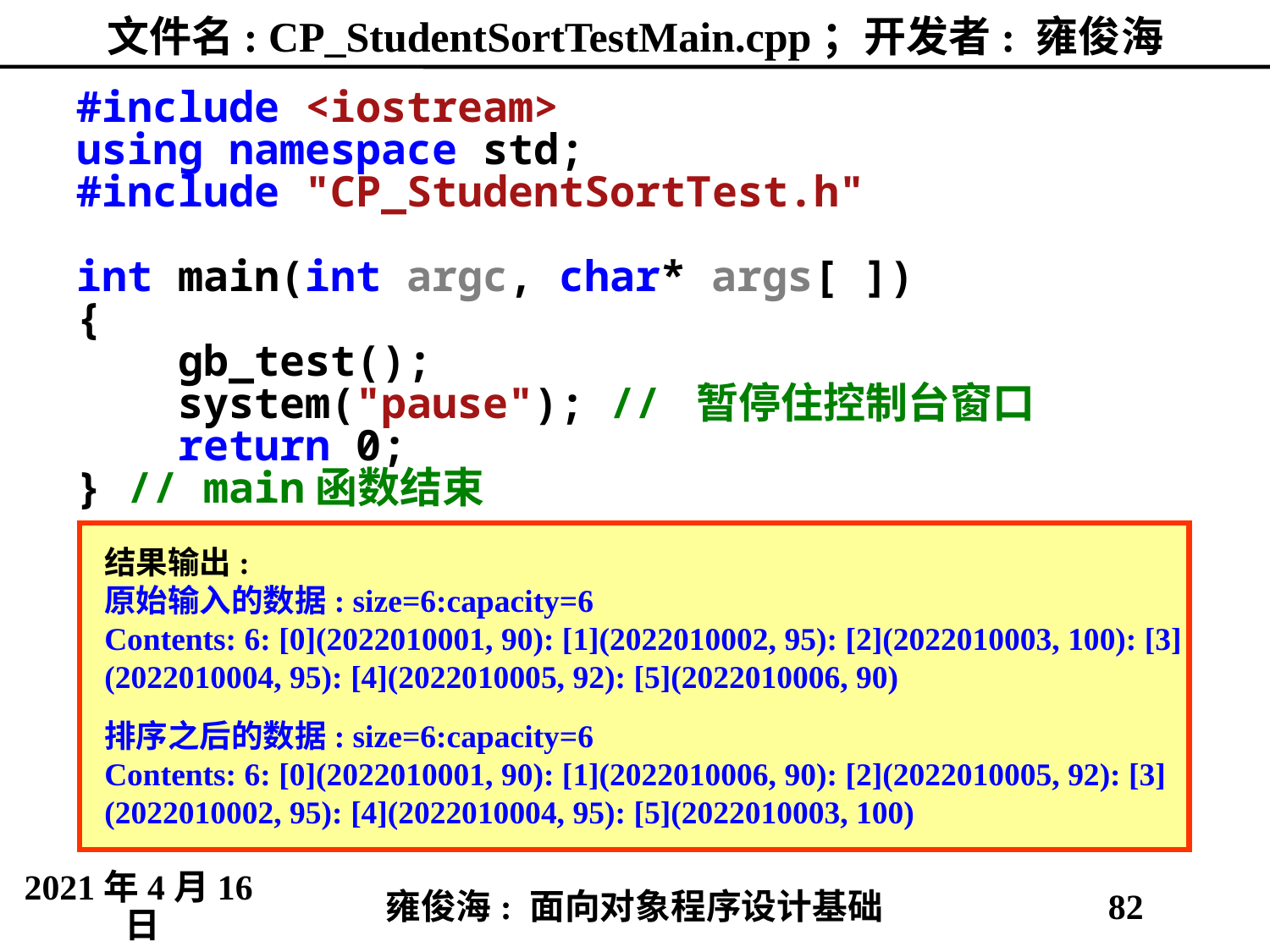

# 文件名: CP_StudentSortTestMain.cpp；开发者: 雍俊海

#include <iostream>
using namespace std;
#include "CP_StudentSortTest.h"

int main(int argc, char* args[ ])
{
    gb_test();
    system("pause"); // 暂停住控制台窗口
    return 0;
} // main函数结束
结果输出:
原始输入的数据: size=6:capacity=6
Contents: 6: [0](2022010001, 90): [1](2022010002, 95): [2](2022010003, 100): [3](2022010004, 95): [4](2022010005, 92): [5](2022010006, 90)
排序之后的数据: size=6:capacity=6
Contents: 6: [0](2022010001, 90): [1](2022010006, 90): [2](2022010005, 92): [3](2022010002, 95): [4](2022010004, 95): [5](2022010003, 100)
2021年4月16日
雍俊海: 面向对象程序设计基础
82